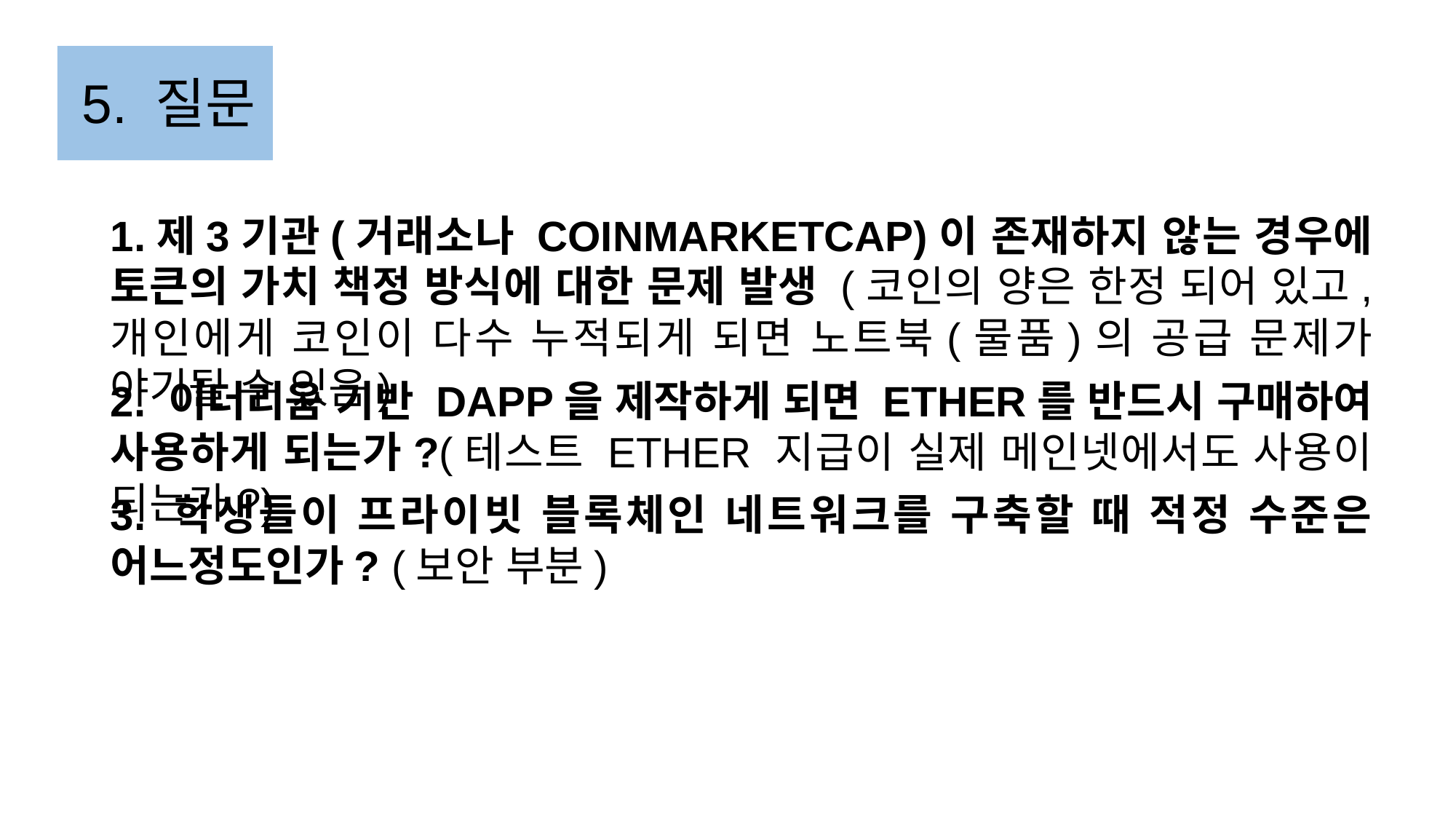

5. 질문
1.제3기관(거래소나 COINMARKETCAP)이 존재하지 않는 경우에 토큰의 가치 책정 방식에 대한 문제 발생 (코인의 양은 한정 되어 있고, 개인에게 코인이 다수 누적되게 되면 노트북(물품)의 공급 문제가 야기될 수 있음)
2. 이더리움 기반 DAPP을 제작하게 되면 ETHER를 반드시 구매하여 사용하게 되는가?(테스트 ETHER 지급이 실제 메인넷에서도 사용이 되는가?)
3. 학생들이 프라이빗 블록체인 네트워크를 구축할 때 적정 수준은 어느정도인가? (보안 부분)